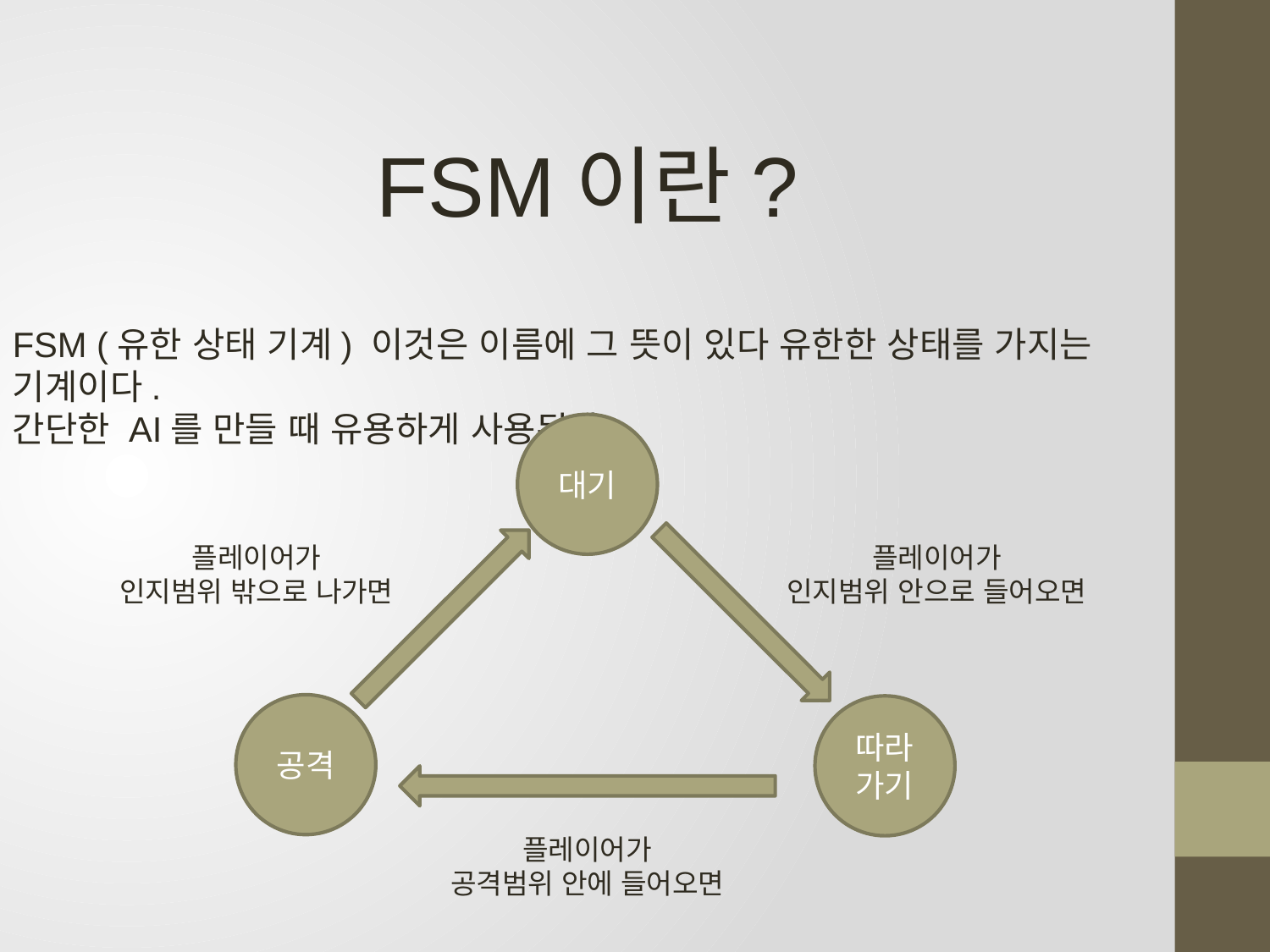

FSM이란?
FSM (유한 상태 기계) 이것은 이름에 그 뜻이 있다 유한한 상태를 가지는 기계이다.
간단한 AI를 만들 때 유용하게 사용된다.
대기
플레이어가
인지범위 밖으로 나가면
플레이어가
인지범위 안으로 들어오면

공격
따라가기

플레이어가
공격범위 안에 들어오면